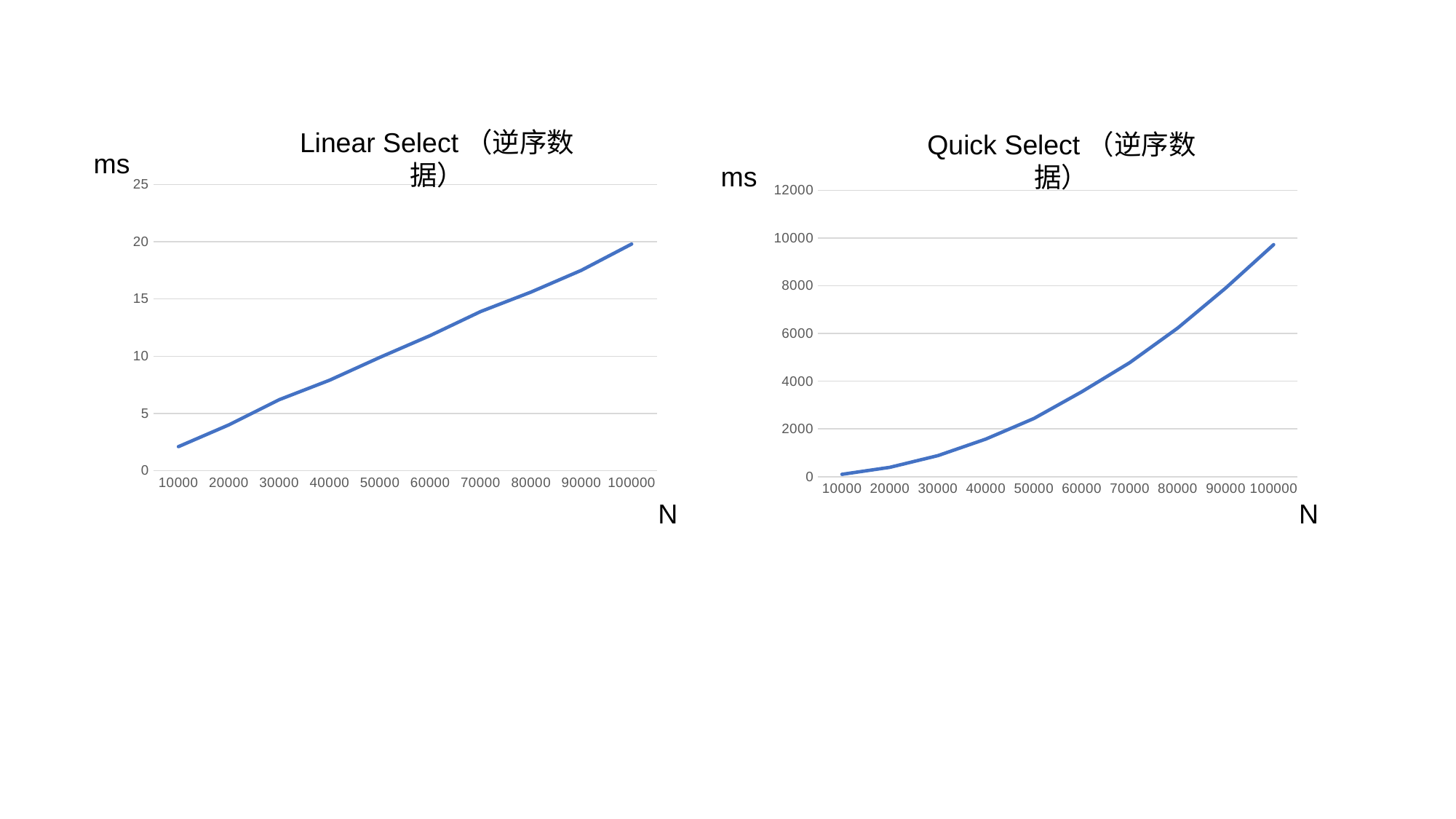

Linear Select（逆序数据）
Quick Select（逆序数据）
ms
ms

### Chart

| Category | ms |
|---|---|
| 10000 | 2.1 |
| 20000 | 4.0 |
| 30000 | 6.2 |
| 40000 | 7.9 |
| 50000 | 9.9 |
| 60000 | 11.8 |
| 70000 | 13.9 |
| 80000 | 15.6 |
| 90000 | 17.5 |
| 100000 | 19.8 |

### Chart

| Category | ms |
|---|---|
| 10000 | 97.0 |
| 20000 | 390.0 |
| 30000 | 880.0 |
| 40000 | 1574.0 |
| 50000 | 2435.0 |
| 60000 | 3557.0 |
| 70000 | 4778.0 |
| 80000 | 6229.0 |
| 90000 | 7907.0 |
| 100000 | 9727.0 |
N
N